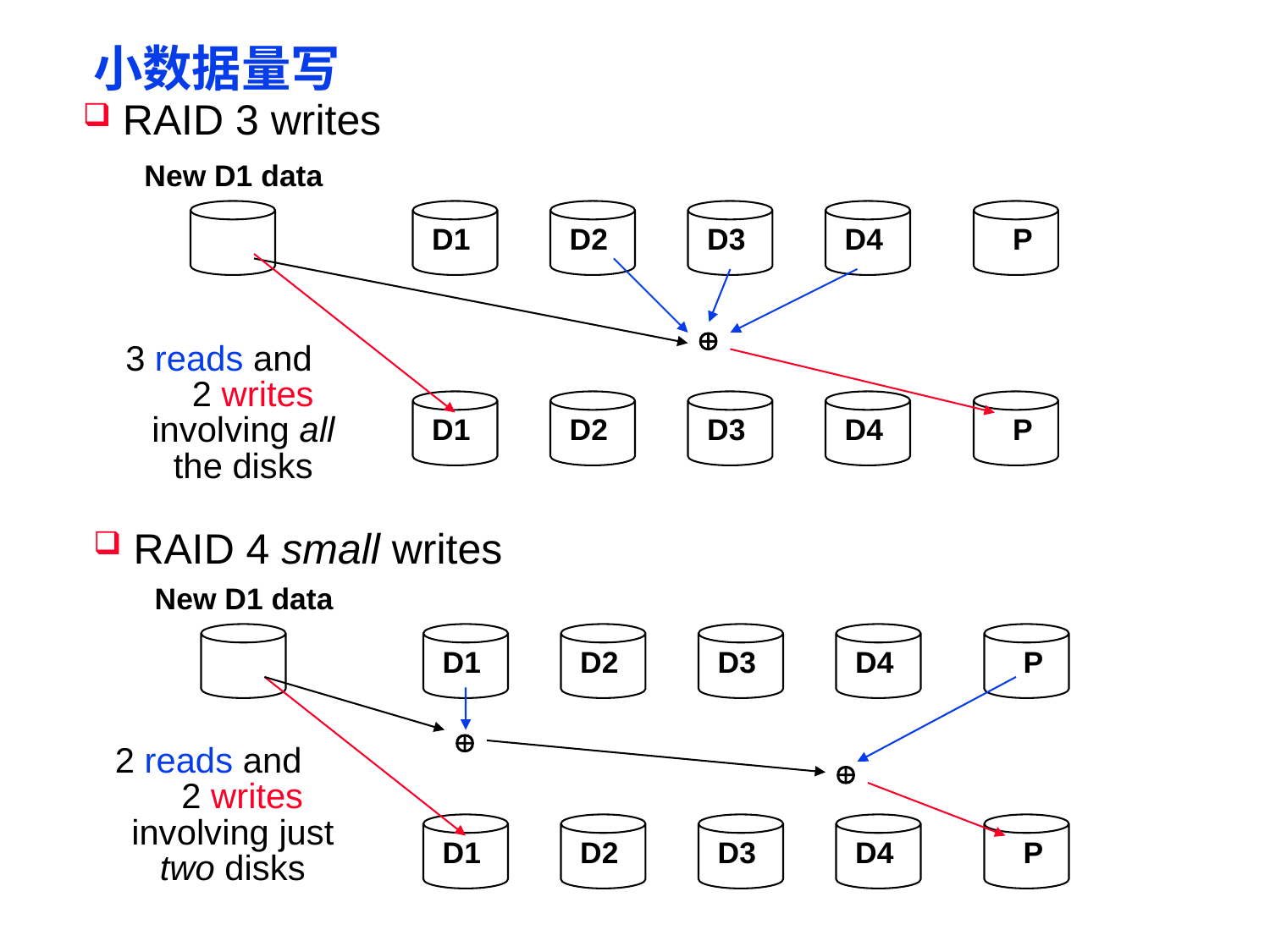

小数据量写
RAID 3 writes
New D1 data

D1
D2
D3
D4
P

⊕
3 reads and        2 writes involving all the disks

D1
D2
D3
D4
P
RAID 4 small writes
New D1 data

D1
D2
D3
D4
P

⊕

⊕
2 reads and        2 writes involving just two disks

D1
D2
D3
D4
P